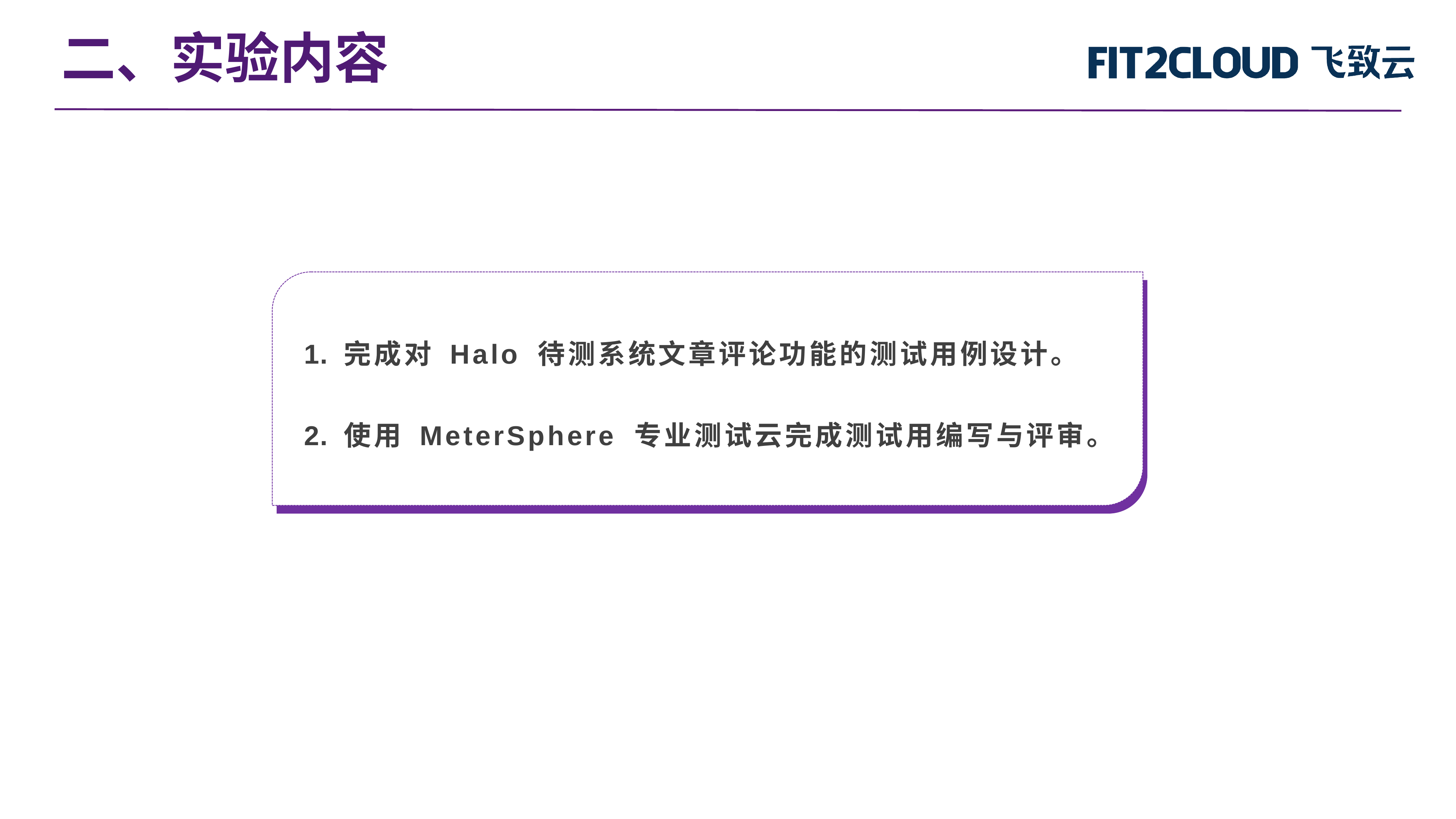

二、实验内容

完成对 Halo 待测系统文章评论功能的测试用例设计。
使用 MeterSphere 专业测试云完成测试用编写与评审。